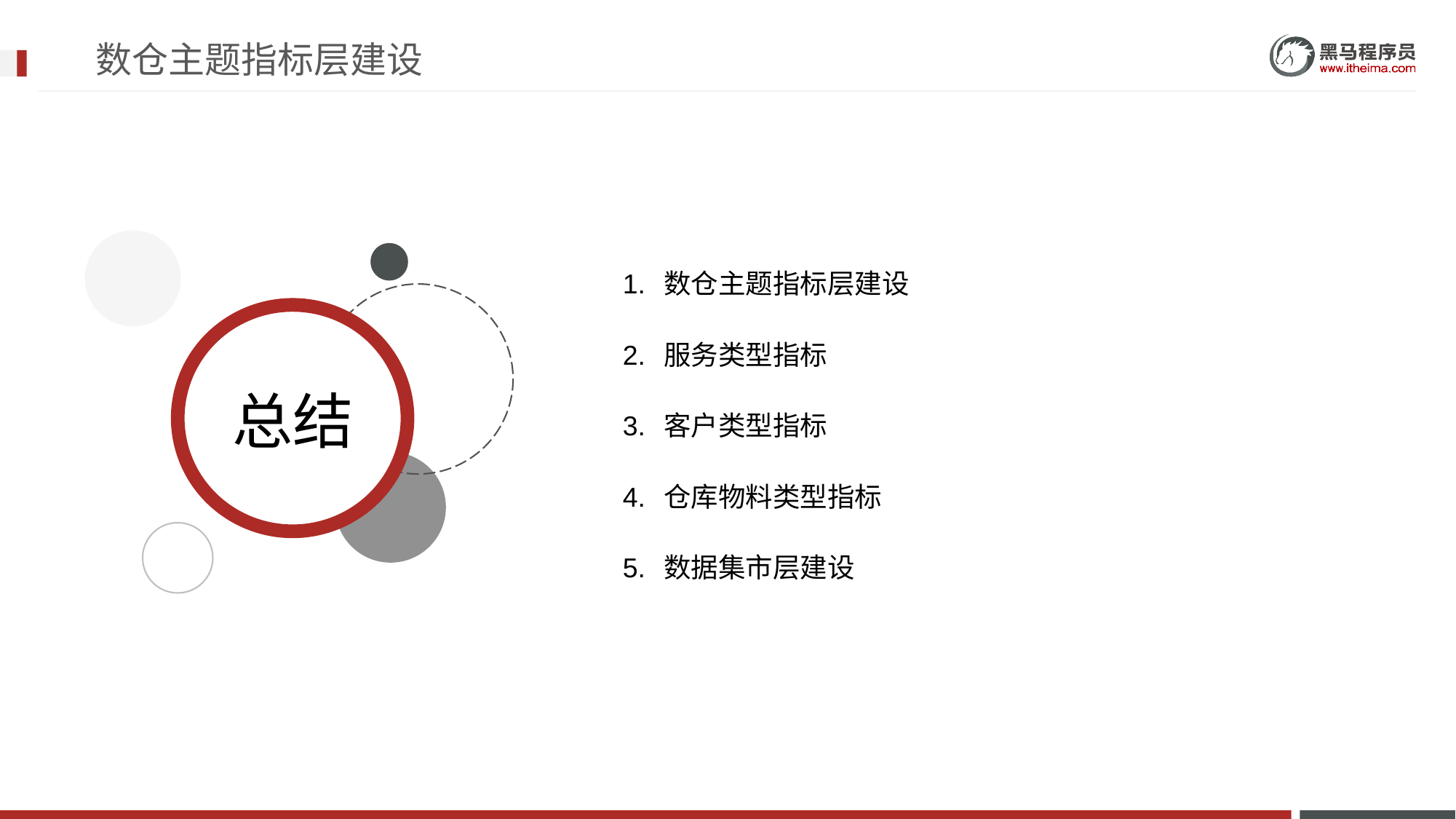

# 数仓主题指标层建设
数仓主题指标层建设
服务类型指标
客户类型指标
仓库物料类型指标
数据集市层建设